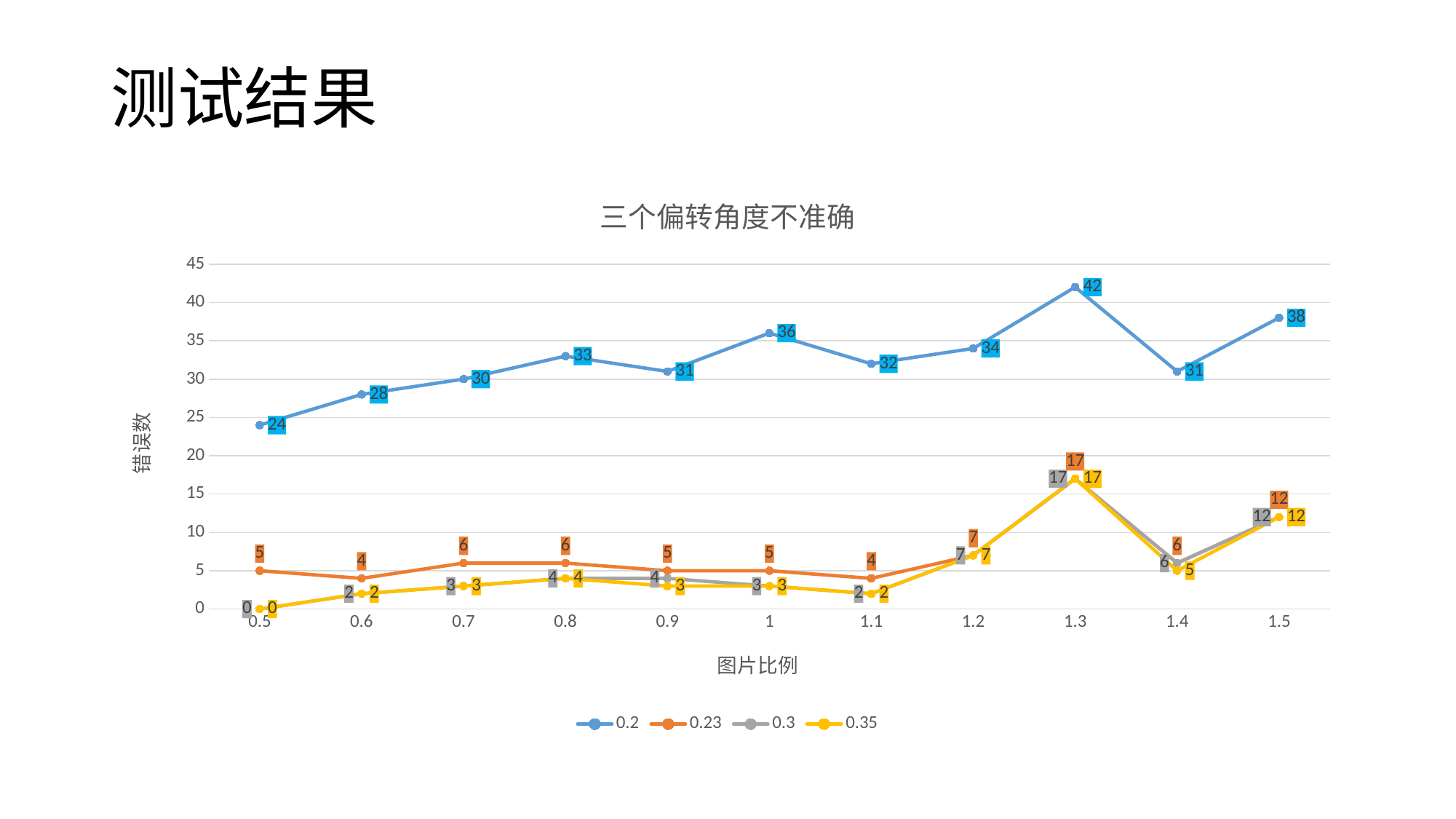

# 测试结果

### Chart: 三个偏转角度不准确

| Category | 0.2 | 0.23 | 0.3 | 0.35 |
|---|---|---|---|---|
| 0.5 | 24.0 | 5.0 | 0.0 | 0.0 |
| 0.6 | 28.0 | 4.0 | 2.0 | 2.0 |
| 0.7 | 30.0 | 6.0 | 3.0 | 3.0 |
| 0.8 | 33.0 | 6.0 | 4.0 | 4.0 |
| 0.9 | 31.0 | 5.0 | 4.0 | 3.0 |
| 1 | 36.0 | 5.0 | 3.0 | 3.0 |
| 1.1000000000000001 | 32.0 | 4.0 | 2.0 | 2.0 |
| 1.2 | 34.0 | 7.0 | 7.0 | 7.0 |
| 1.3 | 42.0 | 17.0 | 17.0 | 17.0 |
| 1.4 | 31.0 | 6.0 | 6.0 | 5.0 |
| 1.5 | 38.0 | 12.0 | 12.0 | 12.0 |